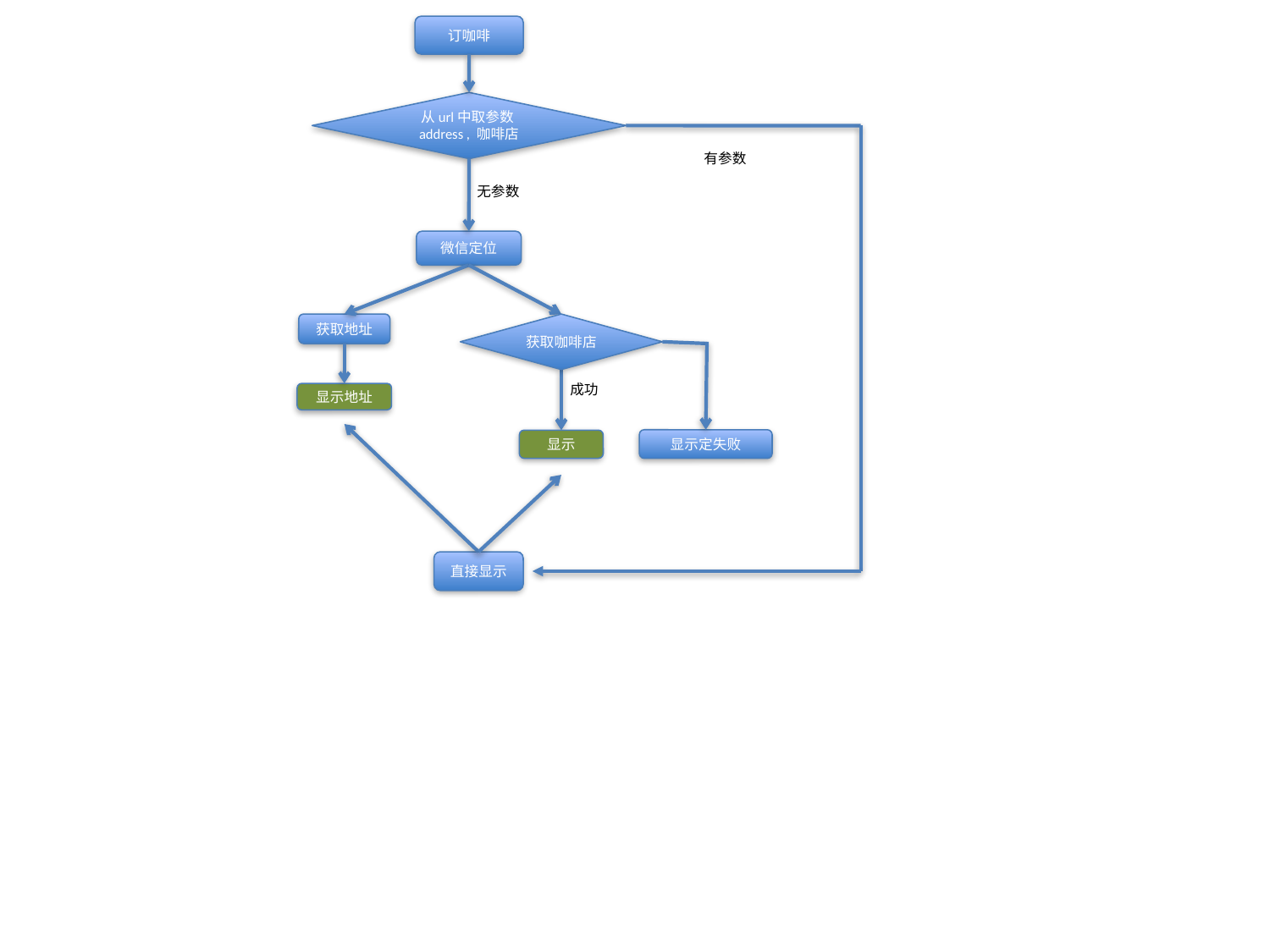

订咖啡
从url中取参数address , 咖啡店
有参数
无参数
微信定位
获取地址
获取咖啡店
成功
显示地址
显示定失败
显示
直接显示